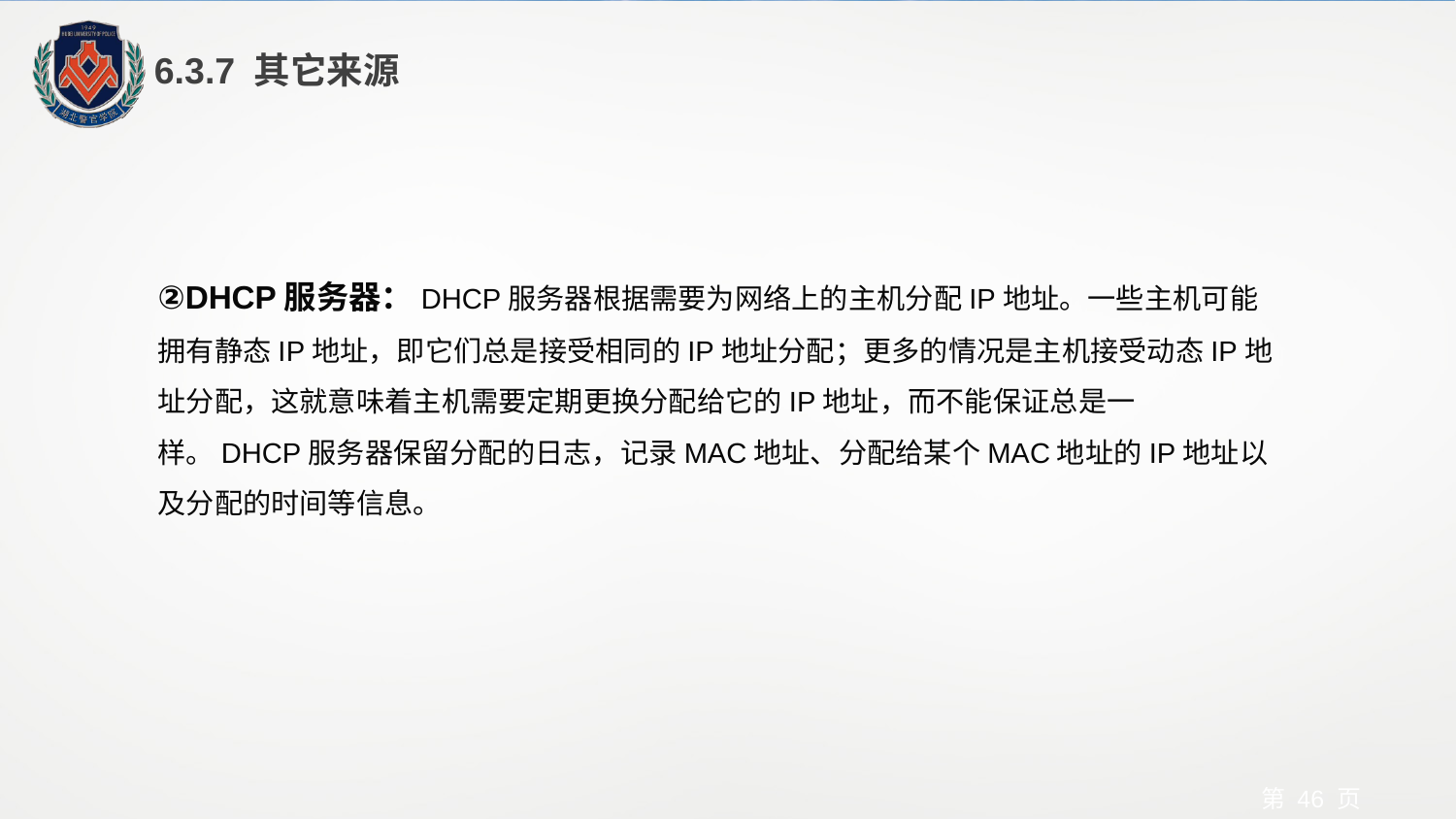

6.3.7 其它来源
②DHCP服务器：DHCP服务器根据需要为网络上的主机分配IP地址。一些主机可能拥有静态IP地址，即它们总是接受相同的IP地址分配；更多的情况是主机接受动态IP地址分配，这就意味着主机需要定期更换分配给它的IP地址，而不能保证总是一样。DHCP服务器保留分配的日志，记录MAC地址、分配给某个MAC地址的IP地址以及分配的时间等信息。